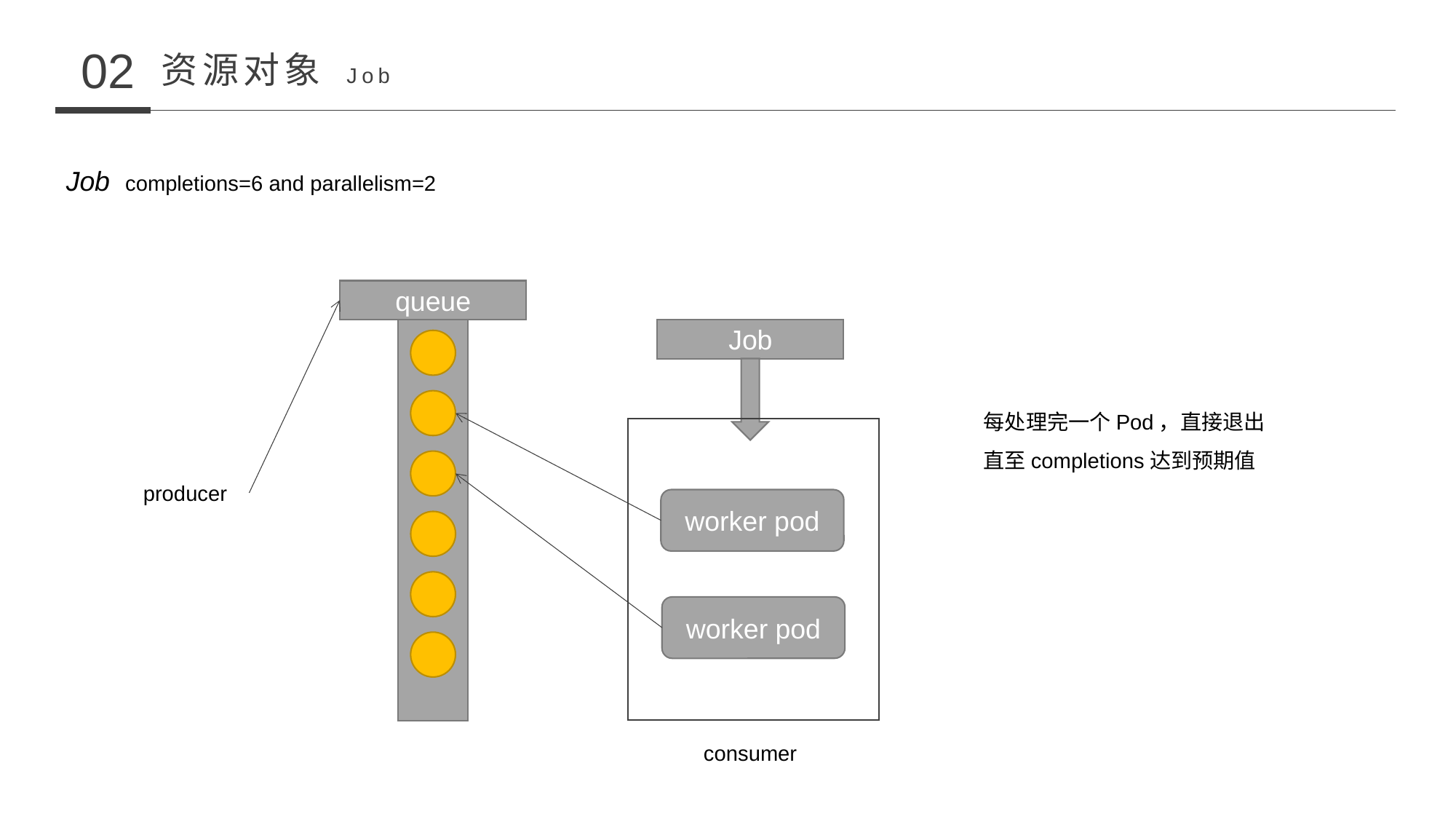

02
资源对象 Job
Job  completions=6 and parallelism=2
queue

Job

每处理完一个Pod，直接退出
直至completions达到预期值

producer
worker pod

worker pod

consumer